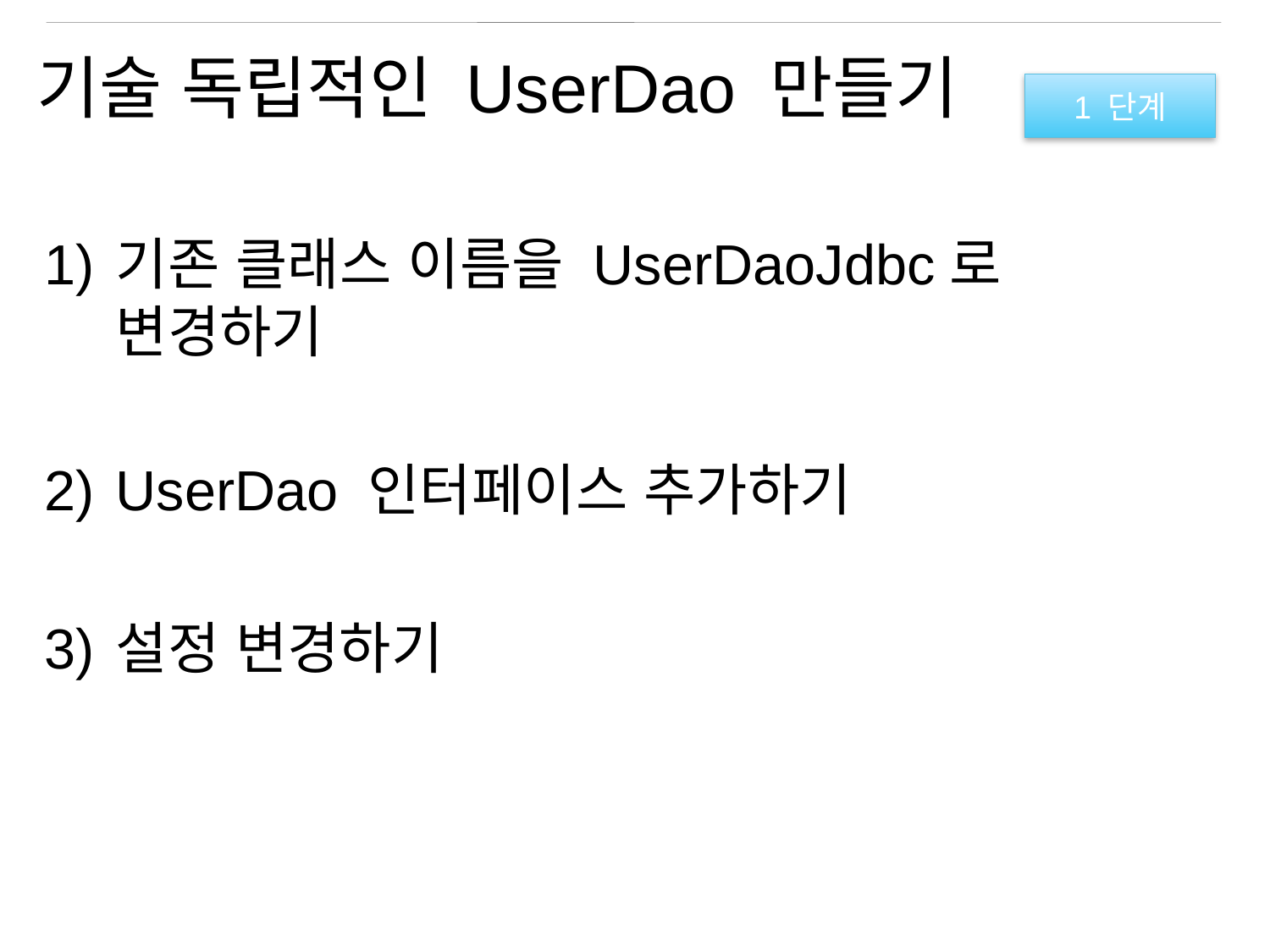

# 기술 독립적인 UserDao 만들기
1 단계
기존 클래스 이름을 UserDaoJdbc로 변경하기

UserDao 인터페이스 추가하기

설정 변경하기